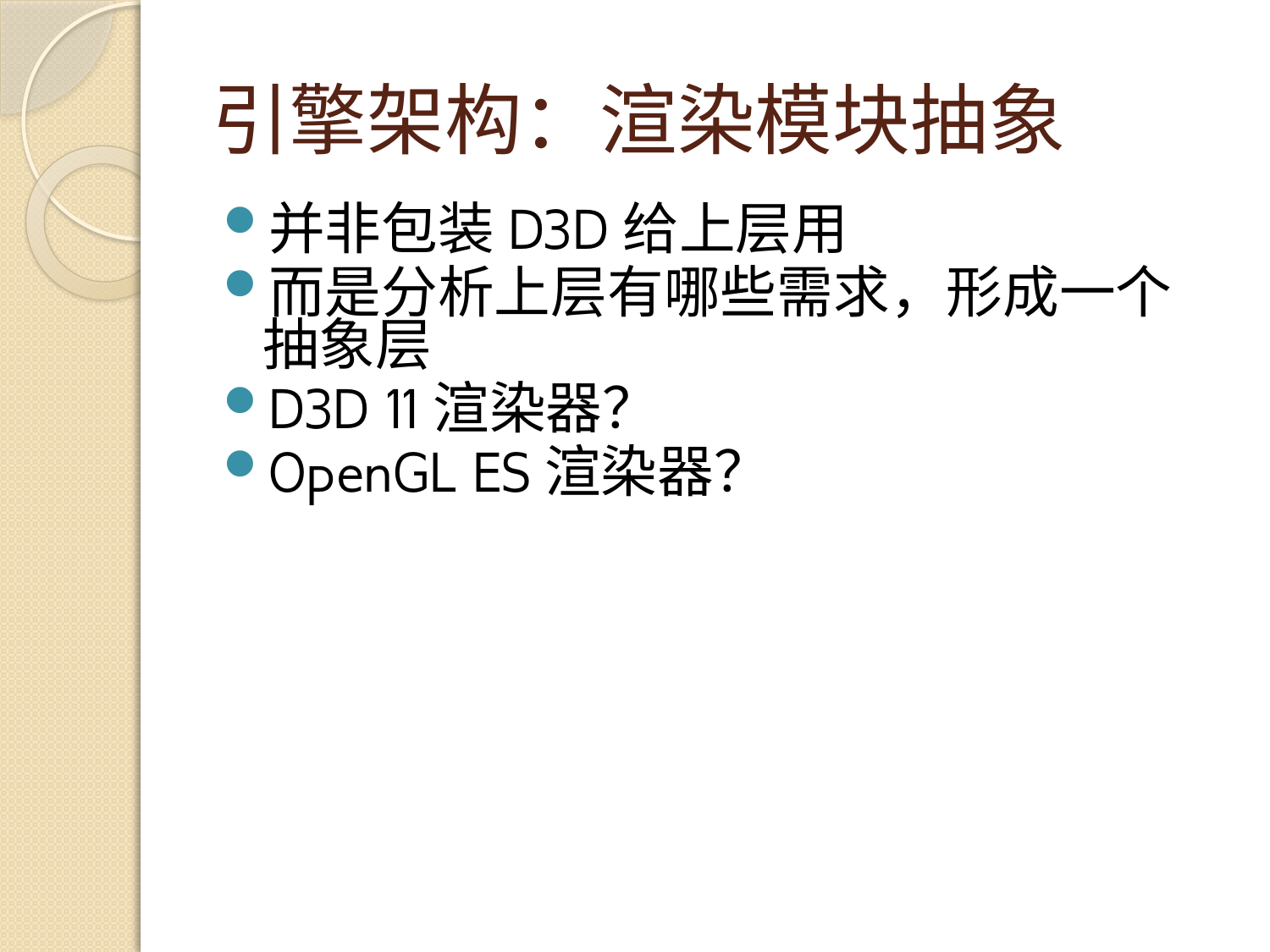

# 引擎架构：渲染模块抽象
并非包装D3D给上层用
而是分析上层有哪些需求，形成一个抽象层
D3D 11渲染器？
OpenGL ES渲染器？